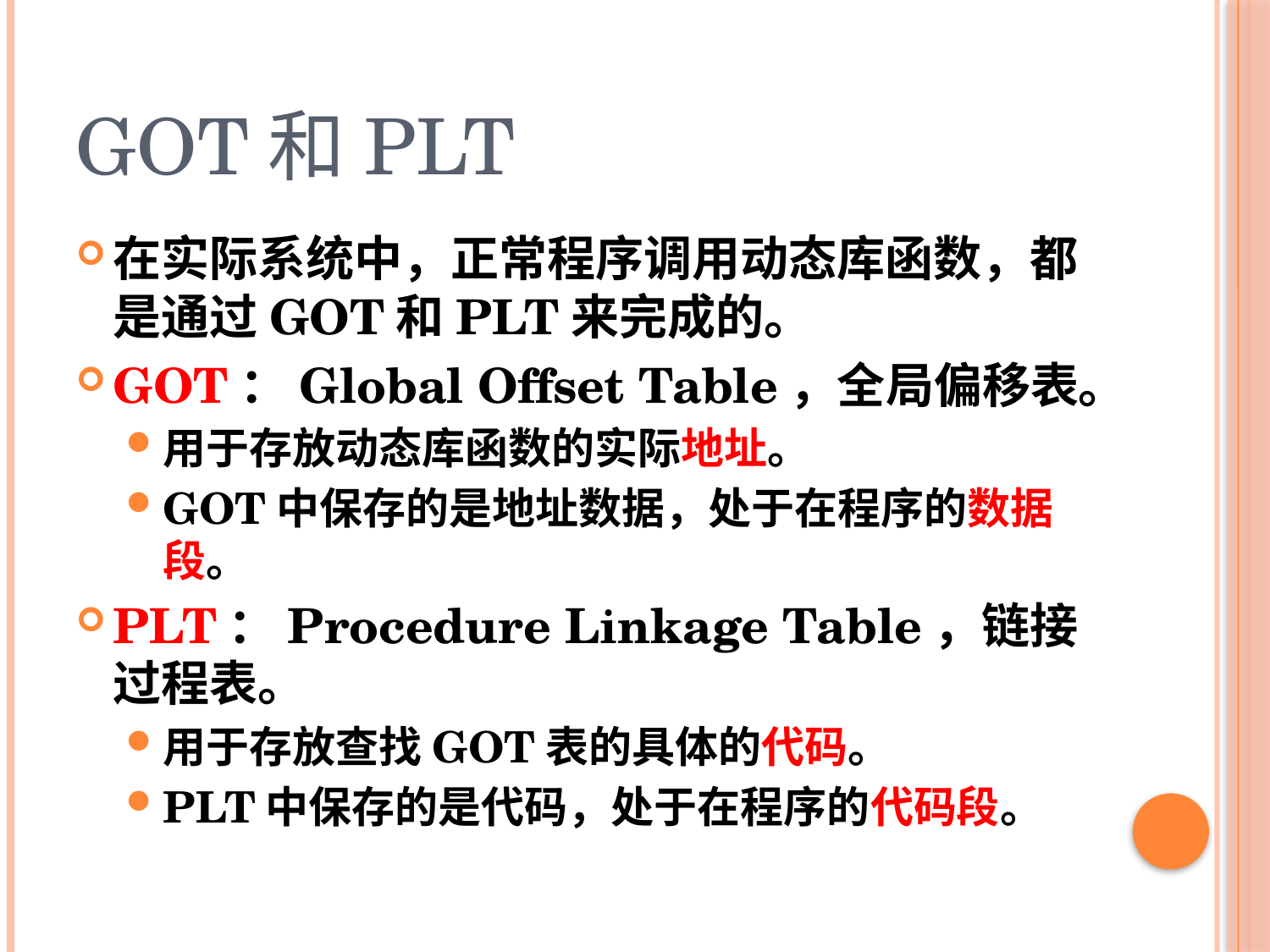

# GOT和PLT
在实际系统中，正常程序调用动态库函数，都是通过GOT和PLT来完成的。
GOT：Global Offset Table，全局偏移表。
用于存放动态库函数的实际地址。
GOT中保存的是地址数据，处于在程序的数据段。
PLT：Procedure Linkage Table，链接过程表。
用于存放查找GOT表的具体的代码。
PLT中保存的是代码，处于在程序的代码段。